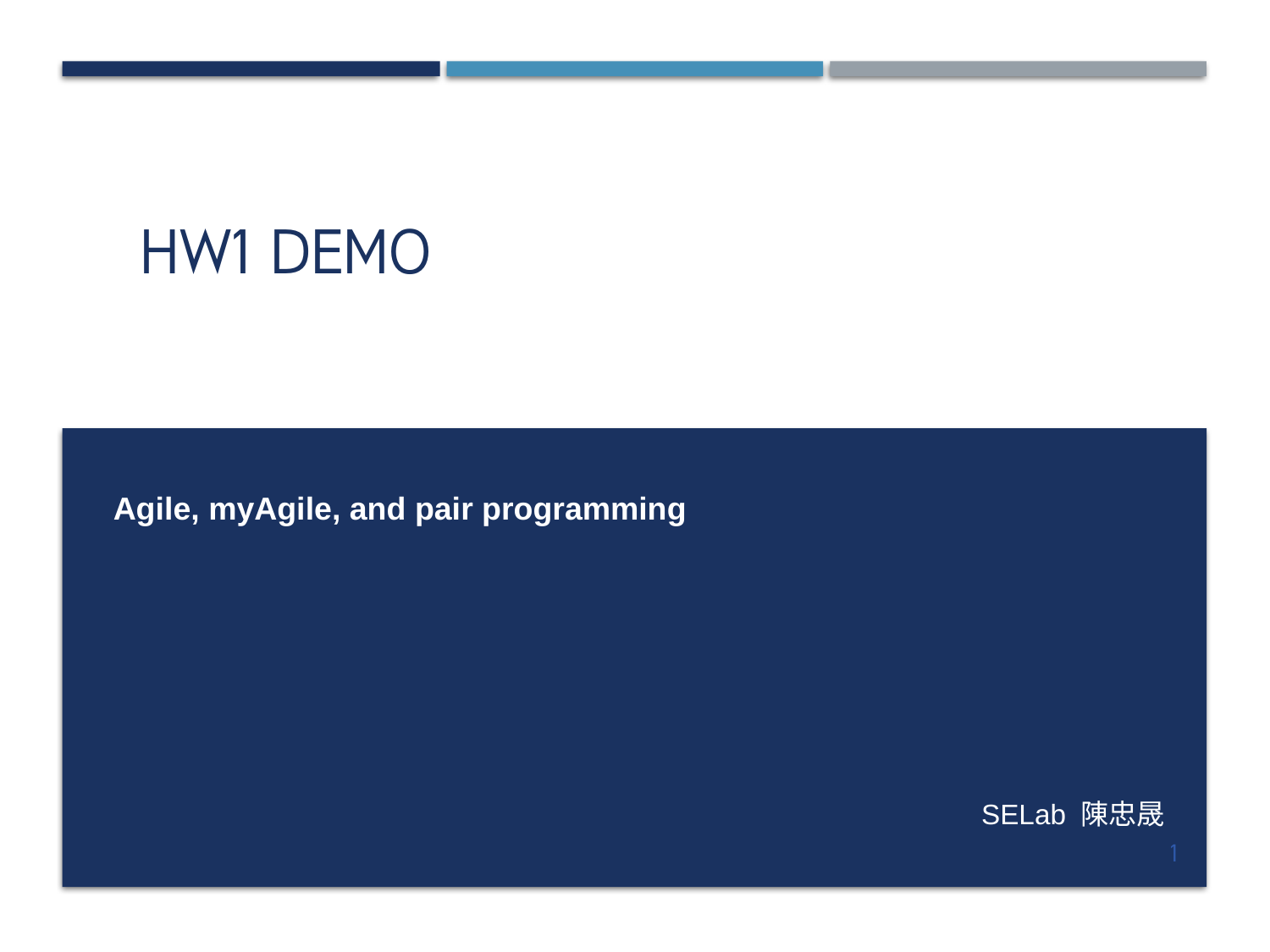

# HW1 DEMO
Agile, myAgile, and pair programming

SELab 陳忠晟
1